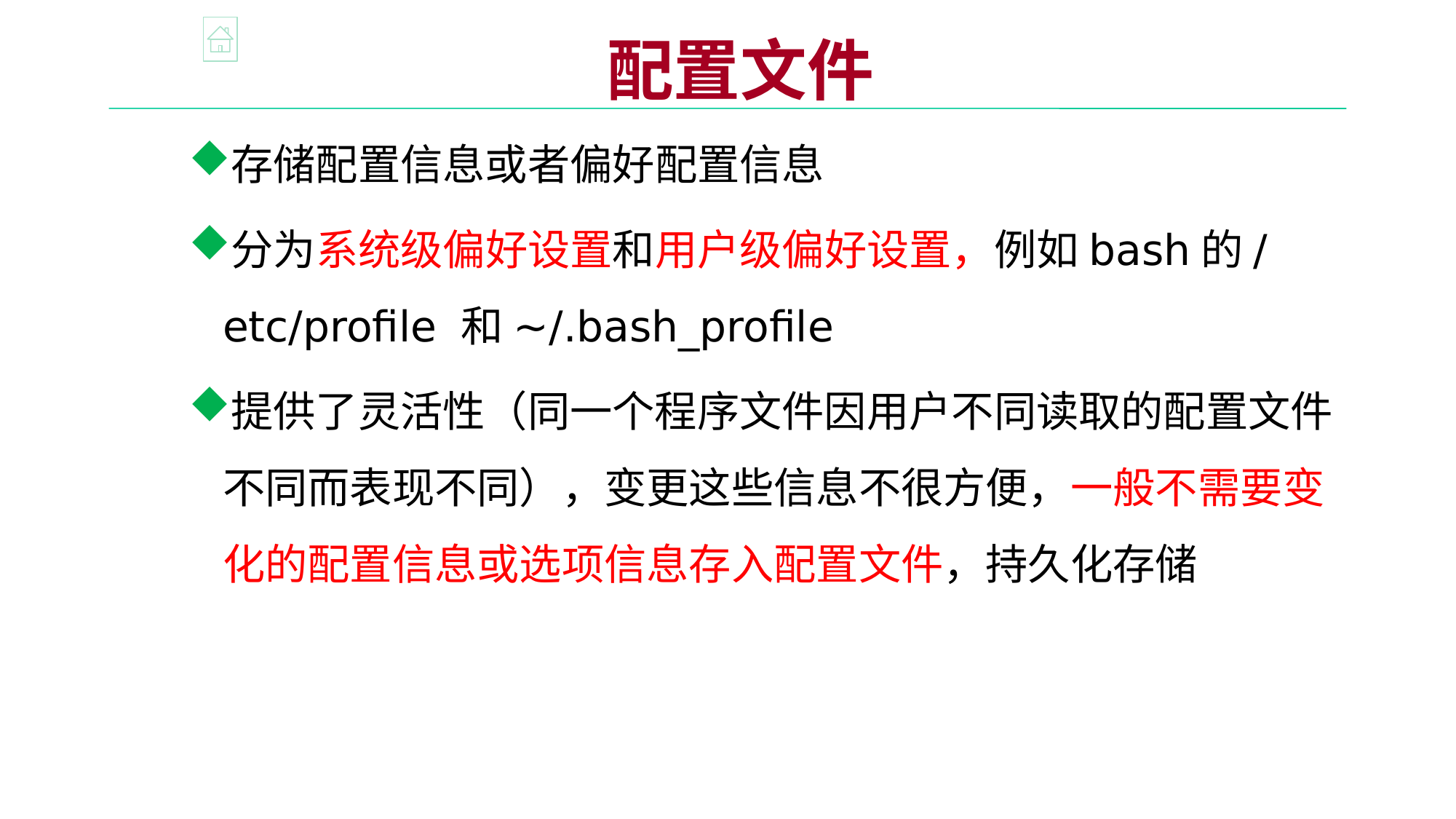

配置文件
存储配置信息或者偏好配置信息
分为系统级偏好设置和用户级偏好设置，例如bash的/etc/profile 和~/.bash_profile
提供了灵活性（同一个程序文件因用户不同读取的配置文件不同而表现不同），变更这些信息不很方便，一般不需要变化的配置信息或选项信息存入配置文件，持久化存储